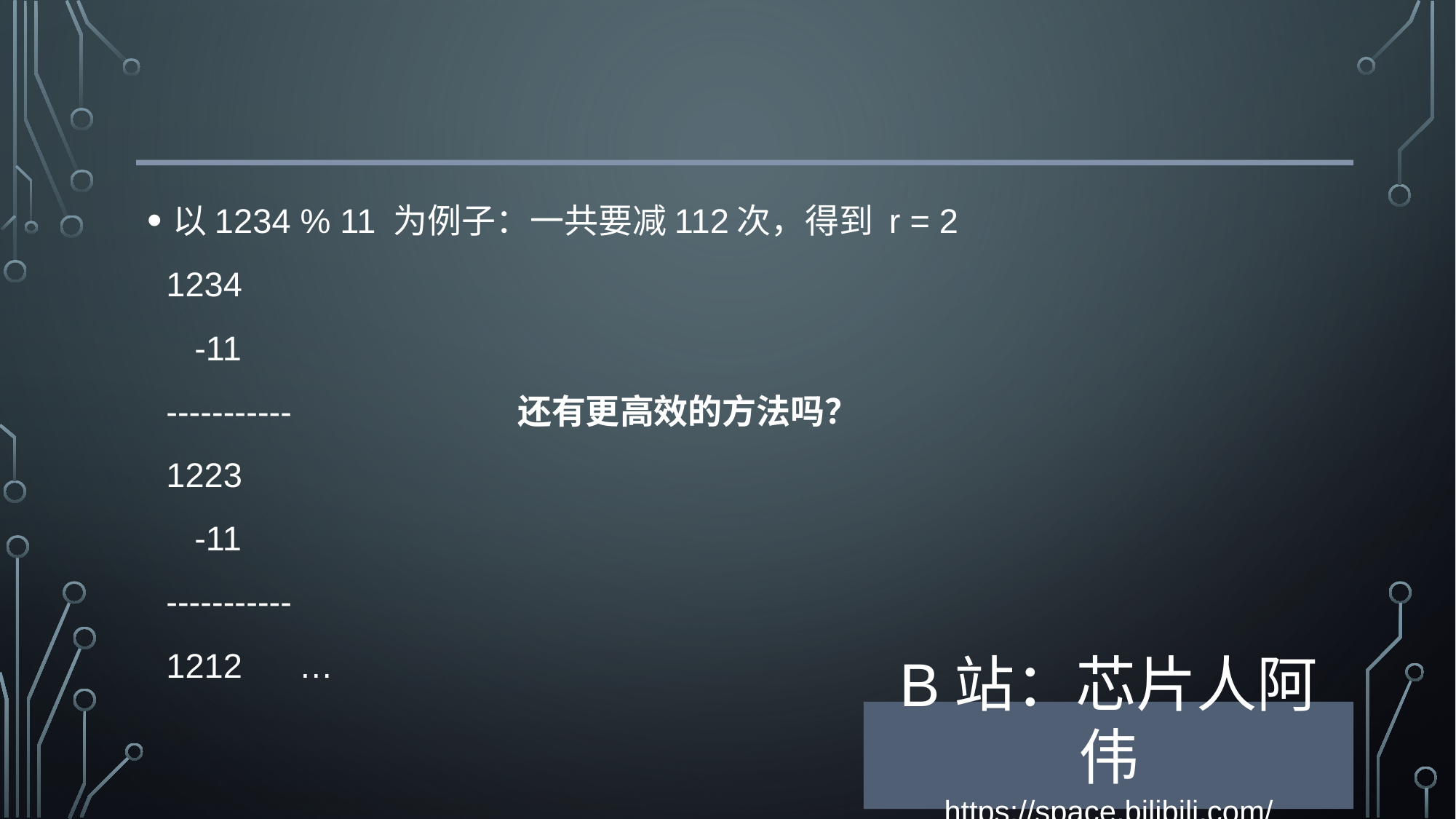

#

以1234 % 11 为例子：一共要减112次，得到 r = 2
  1234
     -11
  -----------                       还有更高效的方法吗？
  1223
     -11
  -----------
  1212      …
B站：芯片人阿伟
https://space.bilibili.com/243180540